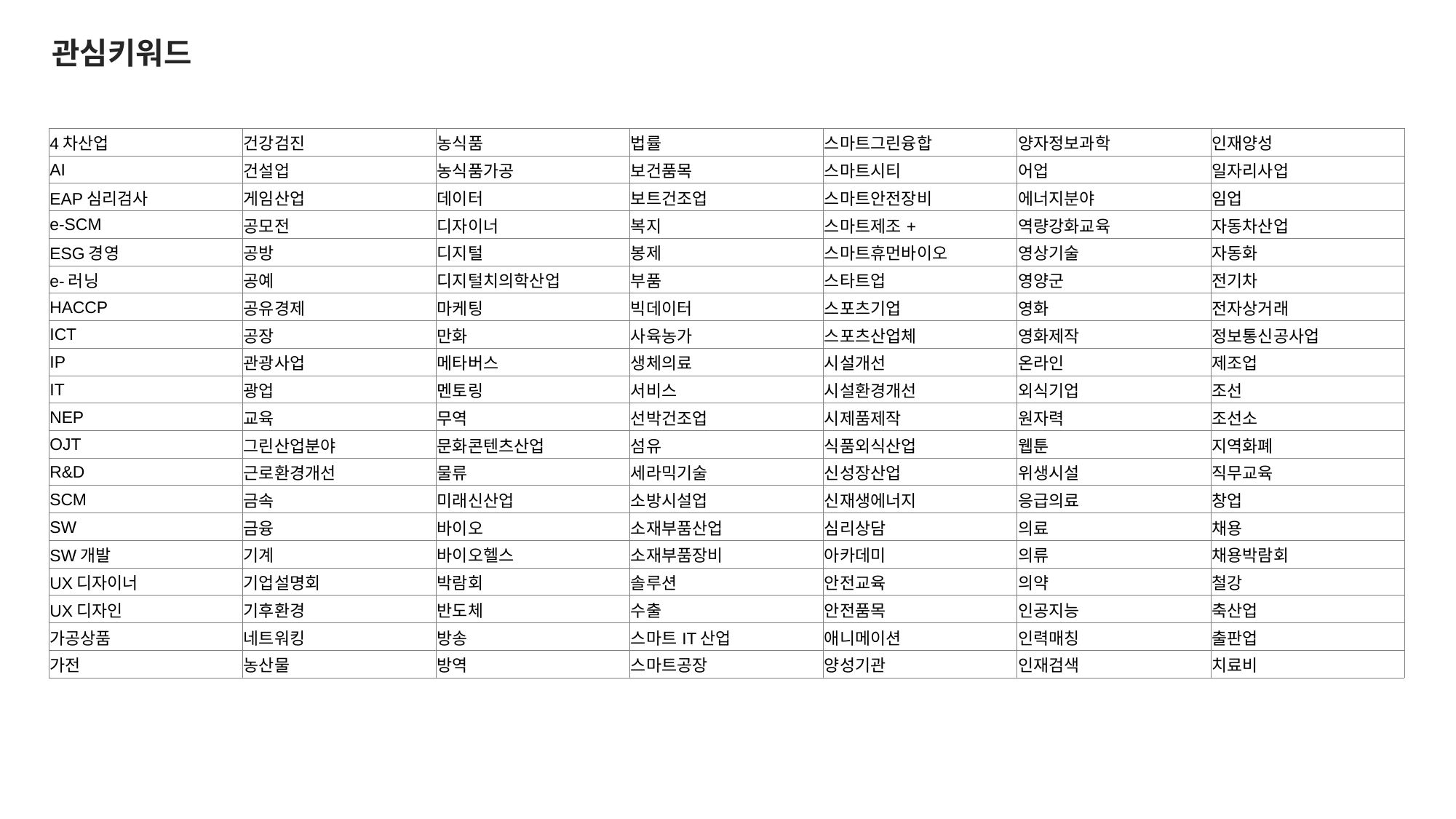

관심키워드
| 4차산업 | 건강검진 | 농식품 | 법률 | 스마트그린융합 | 양자정보과학 | 인재양성 |
| --- | --- | --- | --- | --- | --- | --- |
| AI | 건설업 | 농식품가공 | 보건품목 | 스마트시티 | 어업 | 일자리사업 |
| EAP심리검사 | 게임산업 | 데이터 | 보트건조업 | 스마트안전장비 | 에너지분야 | 임업 |
| e-SCM | 공모전 | 디자이너 | 복지 | 스마트제조+ | 역량강화교육 | 자동차산업 |
| ESG경영 | 공방 | 디지털 | 봉제 | 스마트휴먼바이오 | 영상기술 | 자동화 |
| e-러닝 | 공예 | 디지털치의학산업 | 부품 | 스타트업 | 영양군 | 전기차 |
| HACCP | 공유경제 | 마케팅 | 빅데이터 | 스포츠기업 | 영화 | 전자상거래 |
| ICT | 공장 | 만화 | 사육농가 | 스포츠산업체 | 영화제작 | 정보통신공사업 |
| IP | 관광사업 | 메타버스 | 생체의료 | 시설개선 | 온라인 | 제조업 |
| IT | 광업 | 멘토링 | 서비스 | 시설환경개선 | 외식기업 | 조선 |
| NEP | 교육 | 무역 | 선박건조업 | 시제품제작 | 원자력 | 조선소 |
| OJT | 그린산업분야 | 문화콘텐츠산업 | 섬유 | 식품외식산업 | 웹툰 | 지역화폐 |
| R&D | 근로환경개선 | 물류 | 세라믹기술 | 신성장산업 | 위생시설 | 직무교육 |
| SCM | 금속 | 미래신산업 | 소방시설업 | 신재생에너지 | 응급의료 | 창업 |
| SW | 금융 | 바이오 | 소재부품산업 | 심리상담 | 의료 | 채용 |
| SW개발 | 기계 | 바이오헬스 | 소재부품장비 | 아카데미 | 의류 | 채용박람회 |
| UX디자이너 | 기업설명회 | 박람회 | 솔루션 | 안전교육 | 의약 | 철강 |
| UX디자인 | 기후환경 | 반도체 | 수출 | 안전품목 | 인공지능 | 축산업 |
| 가공상품 | 네트워킹 | 방송 | 스마트IT산업 | 애니메이션 | 인력매칭 | 출판업 |
| 가전 | 농산물 | 방역 | 스마트공장 | 양성기관 | 인재검색 | 치료비 |